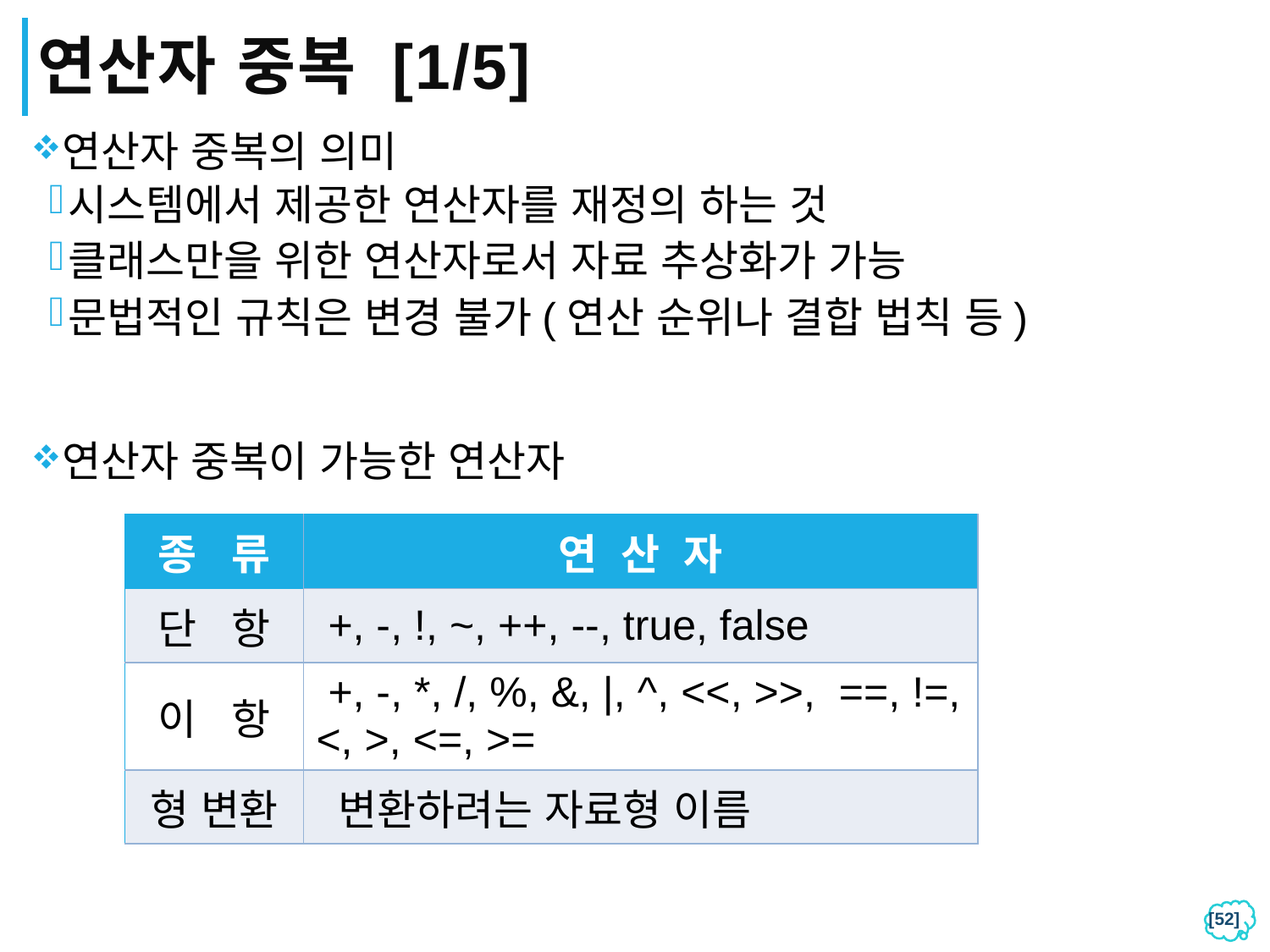

# 연산자 중복 [1/5]
연산자 중복의 의미
시스템에서 제공한 연산자를 재정의 하는 것
클래스만을 위한 연산자로서 자료 추상화가 가능
문법적인 규칙은 변경 불가(연산 순위나 결합 법칙 등)

연산자 중복이 가능한 연산자
| 종 류 | 연 산 자 |
| --- | --- |
| 단 항 | +, -, !, ~, ++, --, true, false |
| 이 항 | +, -, \*, /, %, &, |, ^, <<, >>, ==, !=, <, >, <=, >= |
| 형 변환 | 변환하려는 자료형 이름 |
[52]